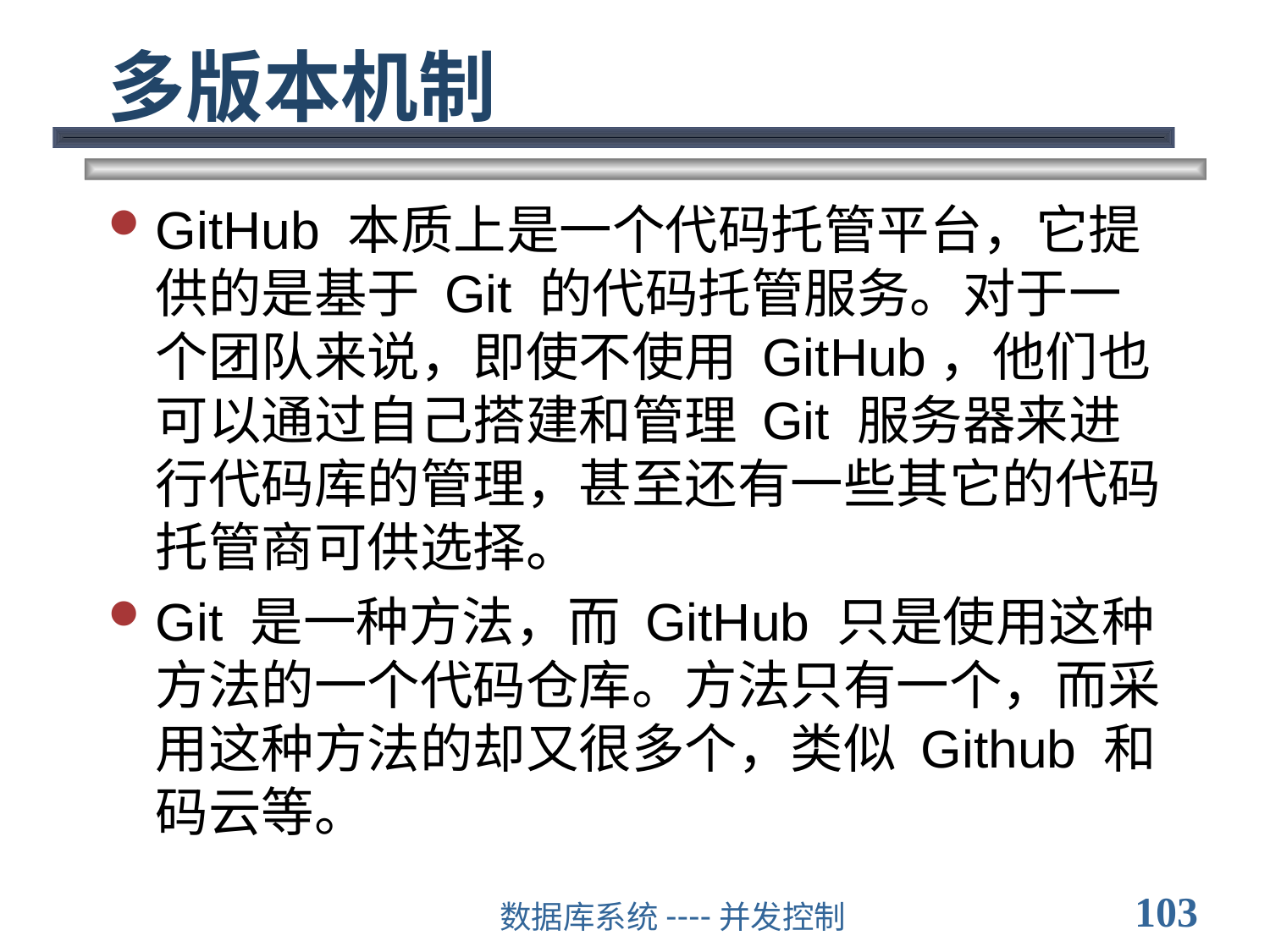

# 多版本机制
GitHub 本质上是一个代码托管平台，它提供的是基于 Git 的代码托管服务。对于一个团队来说，即使不使用 GitHub，他们也可以通过自己搭建和管理 Git 服务器来进行代码库的管理，甚至还有一些其它的代码托管商可供选择。
Git 是一种方法，而 GitHub 只是使用这种方法的一个代码仓库。方法只有一个，而采用这种方法的却又很多个，类似 Github 和码云等。
103
数据库系统----并发控制